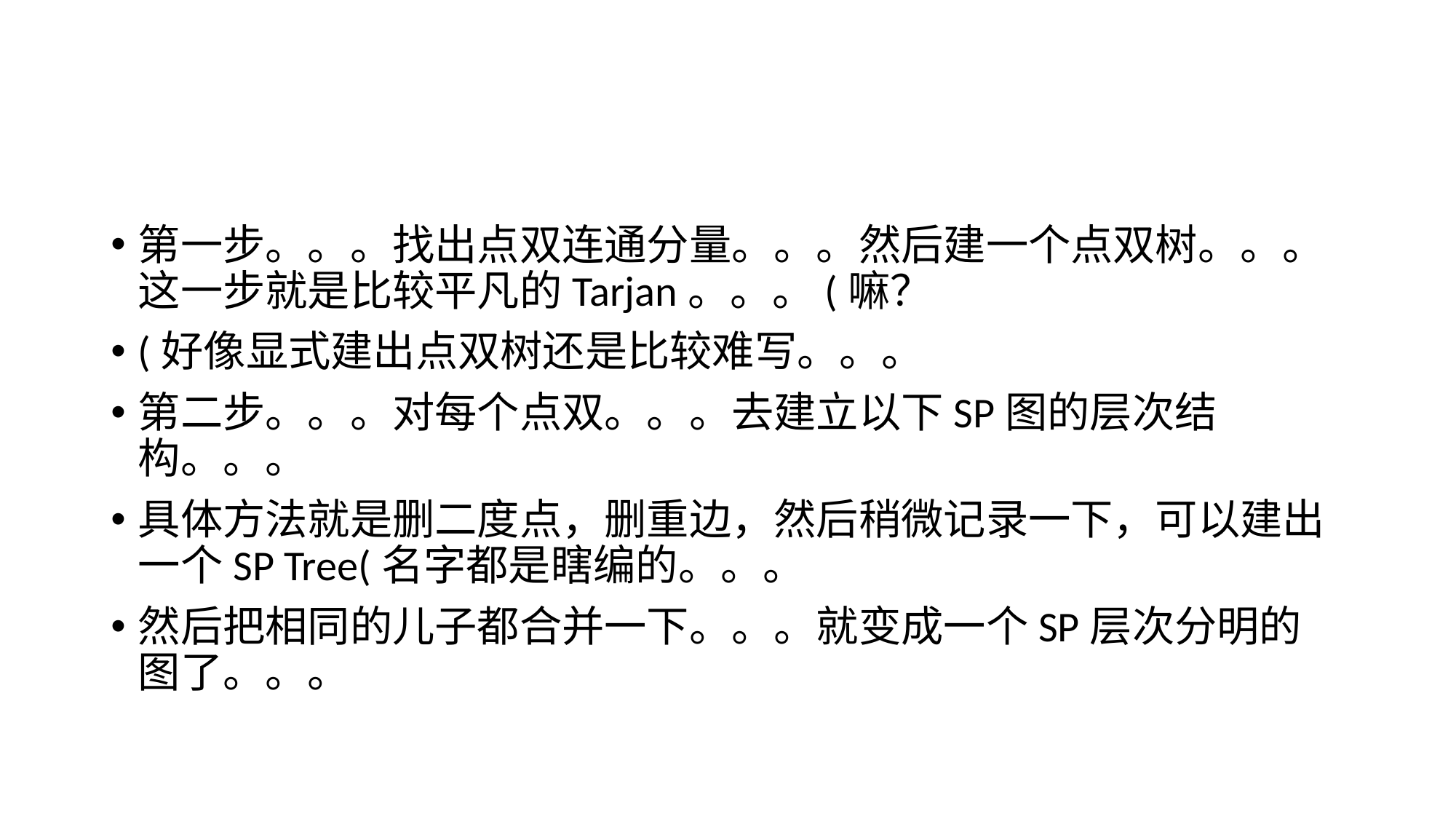

#
第一步。。。找出点双连通分量。。。然后建一个点双树。。。这一步就是比较平凡的Tarjan。。。(嘛？
(好像显式建出点双树还是比较难写。。。
第二步。。。对每个点双。。。去建立以下SP图的层次结构。。。
具体方法就是删二度点，删重边，然后稍微记录一下，可以建出一个SP Tree(名字都是瞎编的。。。
然后把相同的儿子都合并一下。。。就变成一个SP层次分明的图了。。。